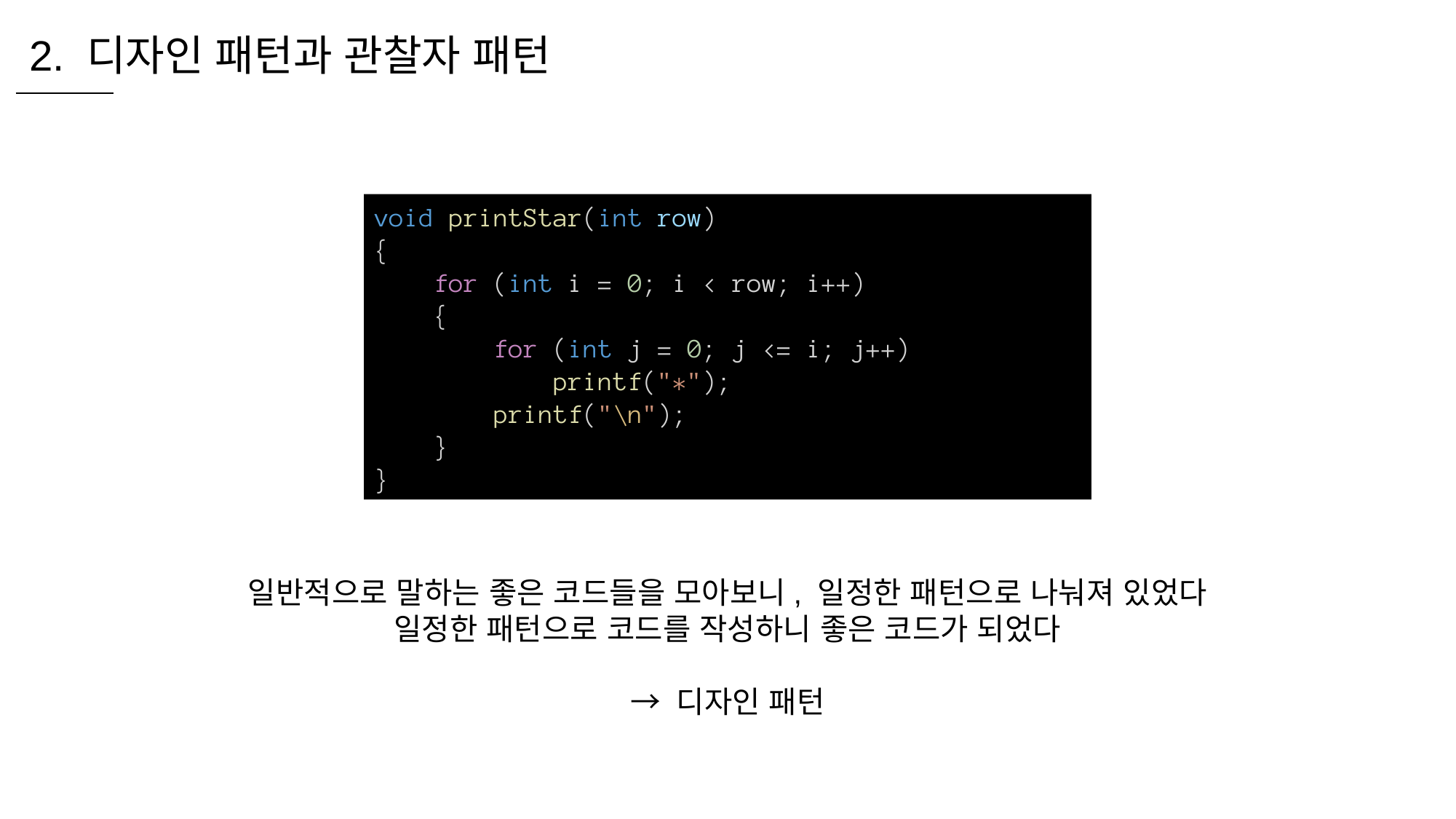

2. 디자인 패턴과 관찰자 패턴
void printStar(int row)
{
    for (int i = 0; i < row; i++)
    {
        for (int j = 0; j <= i; j++)
            printf("*");
        printf("\n");
    }
}
일반적으로 말하는 좋은 코드들을 모아보니, 일정한 패턴으로 나눠져 있었다
일정한 패턴으로 코드를 작성하니 좋은 코드가 되었다

→ 디자인 패턴